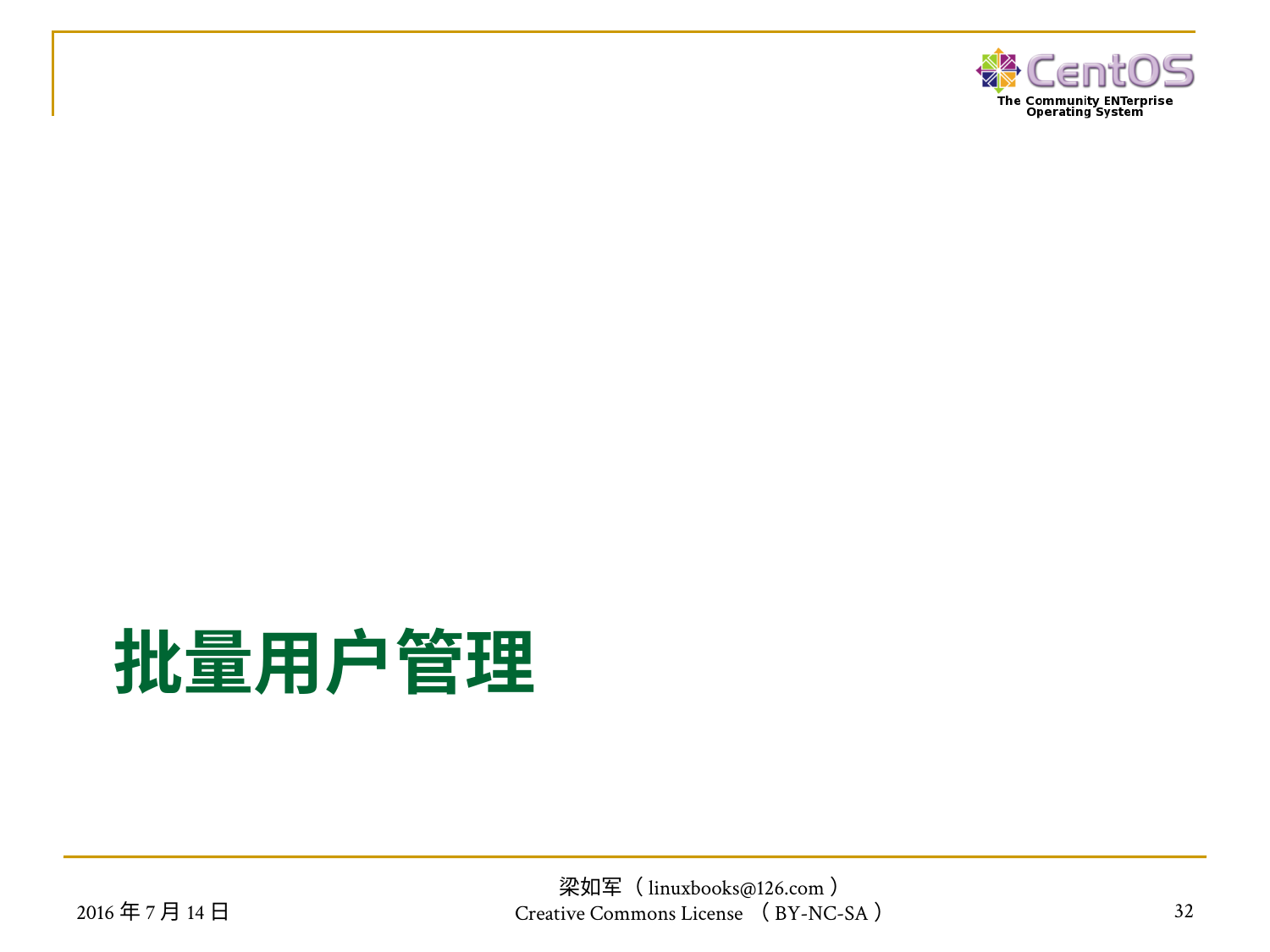

# 批量用户管理
2016年7月14日
32
梁如军（linuxbooks@126.com）
Creative Commons License（BY-NC-SA）